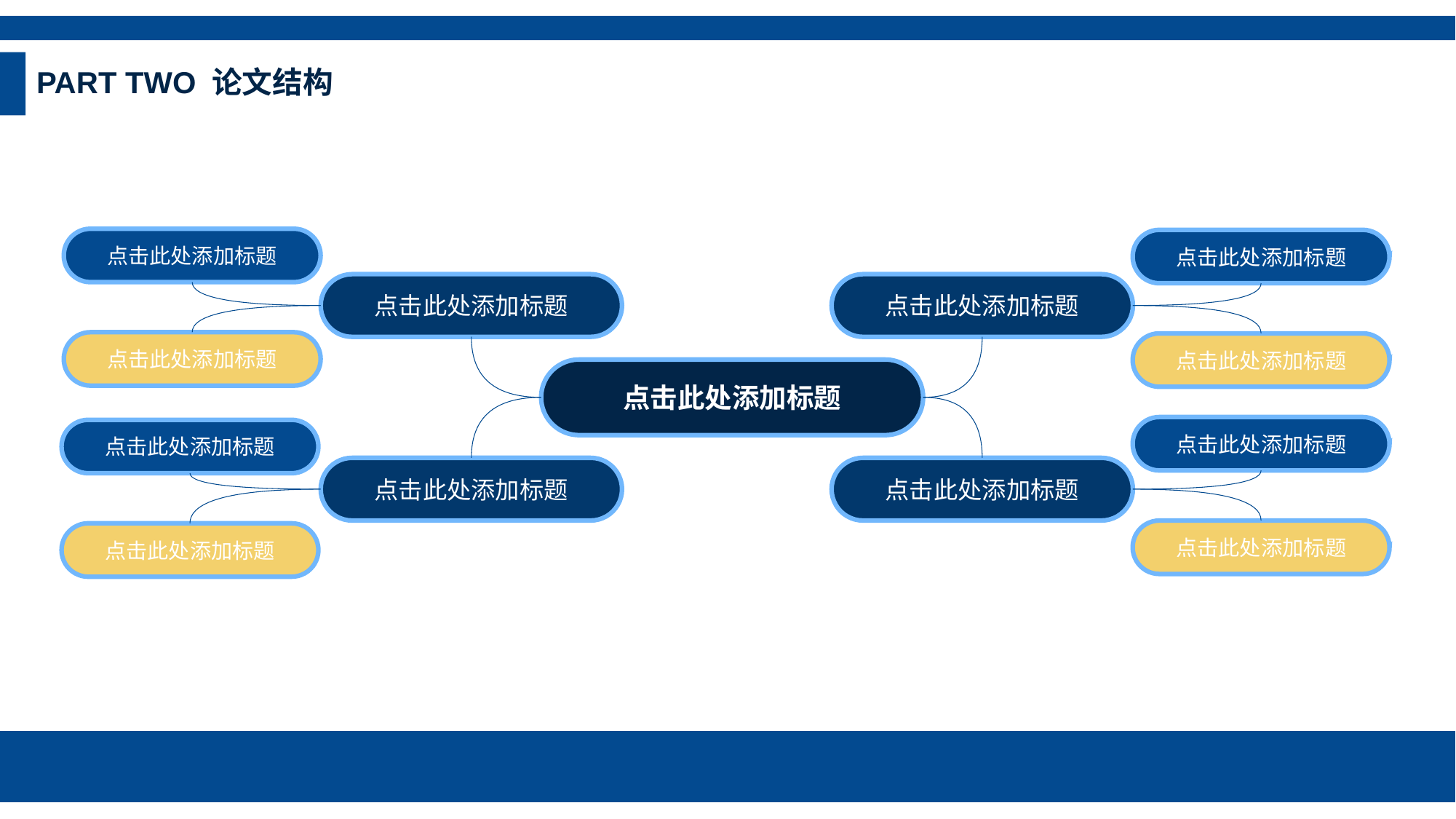

PART TWO 论文结构
点击此处添加标题
点击此处添加标题
点击此处添加标题
点击此处添加标题
点击此处添加标题
点击此处添加标题
点击此处添加标题
点击此处添加标题
点击此处添加标题
点击此处添加标题
点击此处添加标题
点击此处添加标题
点击此处添加标题